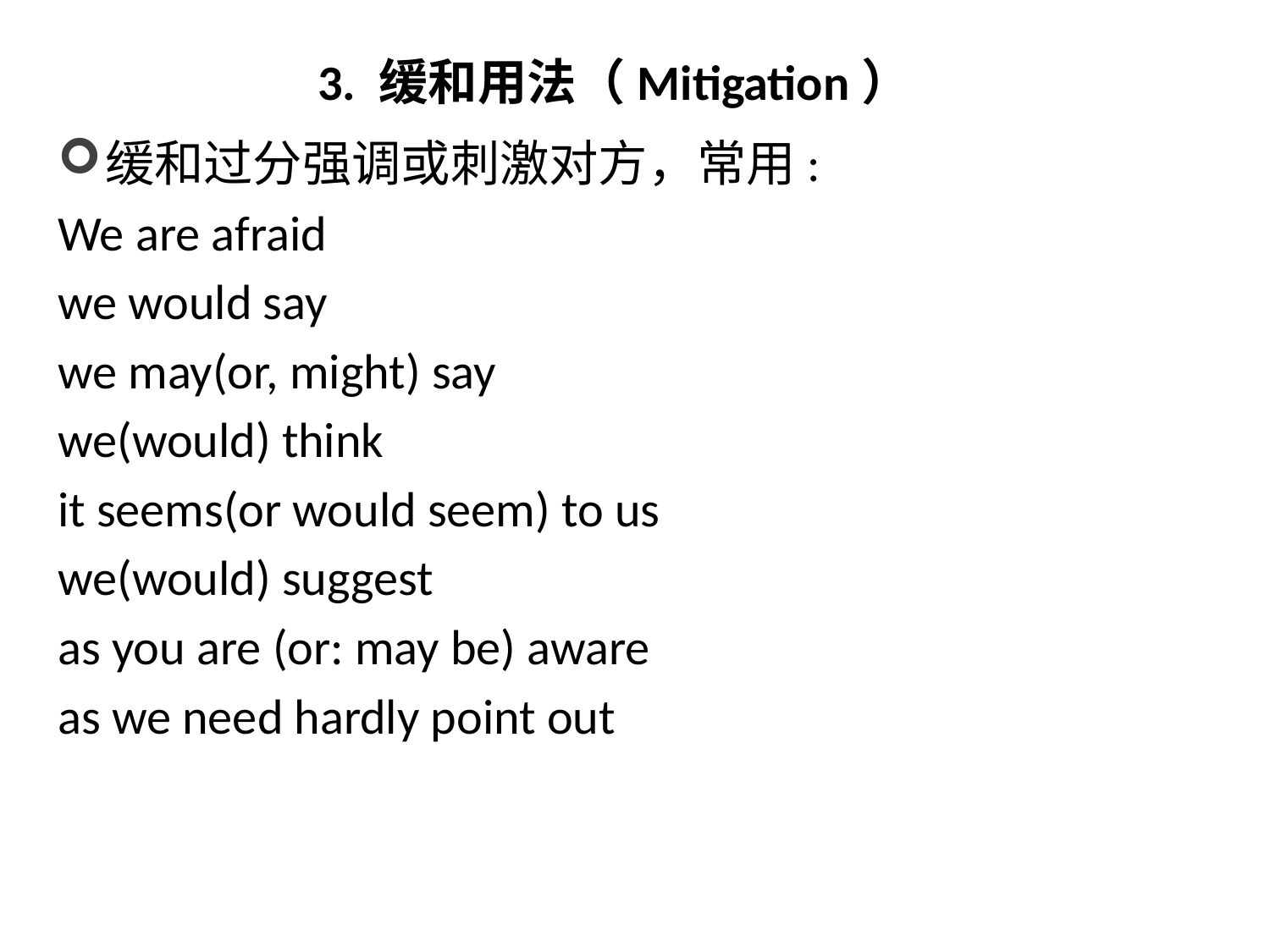

# 3. 缓和用法（Mitigation）
缓和过分强调或刺激对方，常用:
We are afraid
we would say
we may(or, might) say
we(would) think
it seems(or would seem) to us
we(would) suggest
as you are (or: may be) aware
as we need hardly point out